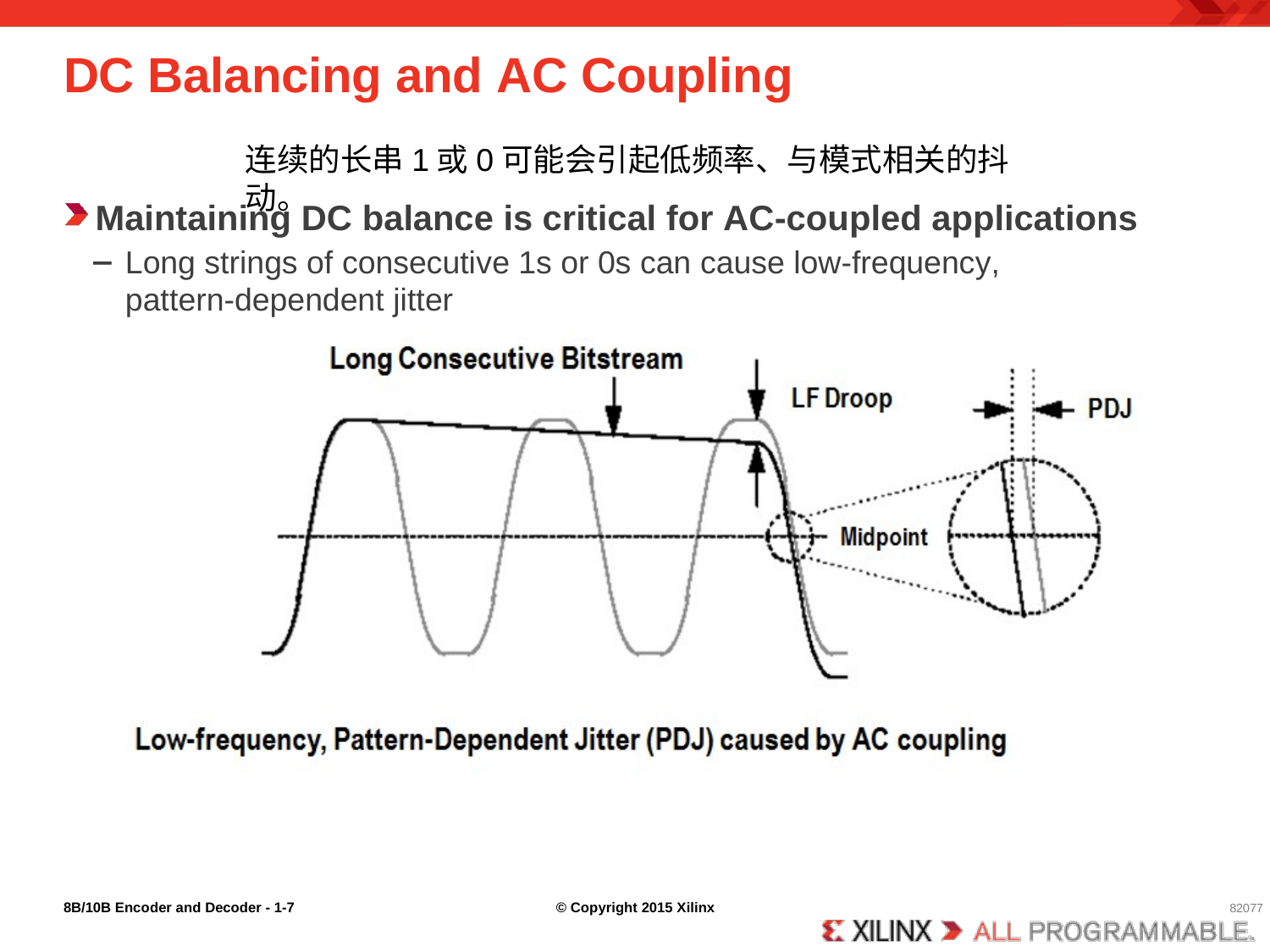

# DC Balancing and AC Coupling

连续的长串1或0可能会引起低频率、与模式相关的抖动。

1-7
27380**slide
Maintaining DC balance is critical for AC-coupled applications

Long strings of consecutive 1s or 0s can cause low-frequency, pattern-dependent jitter
—

8B/10B Encoder and Decoder - 1-7
© Copyright 2015 Xilinx
82077